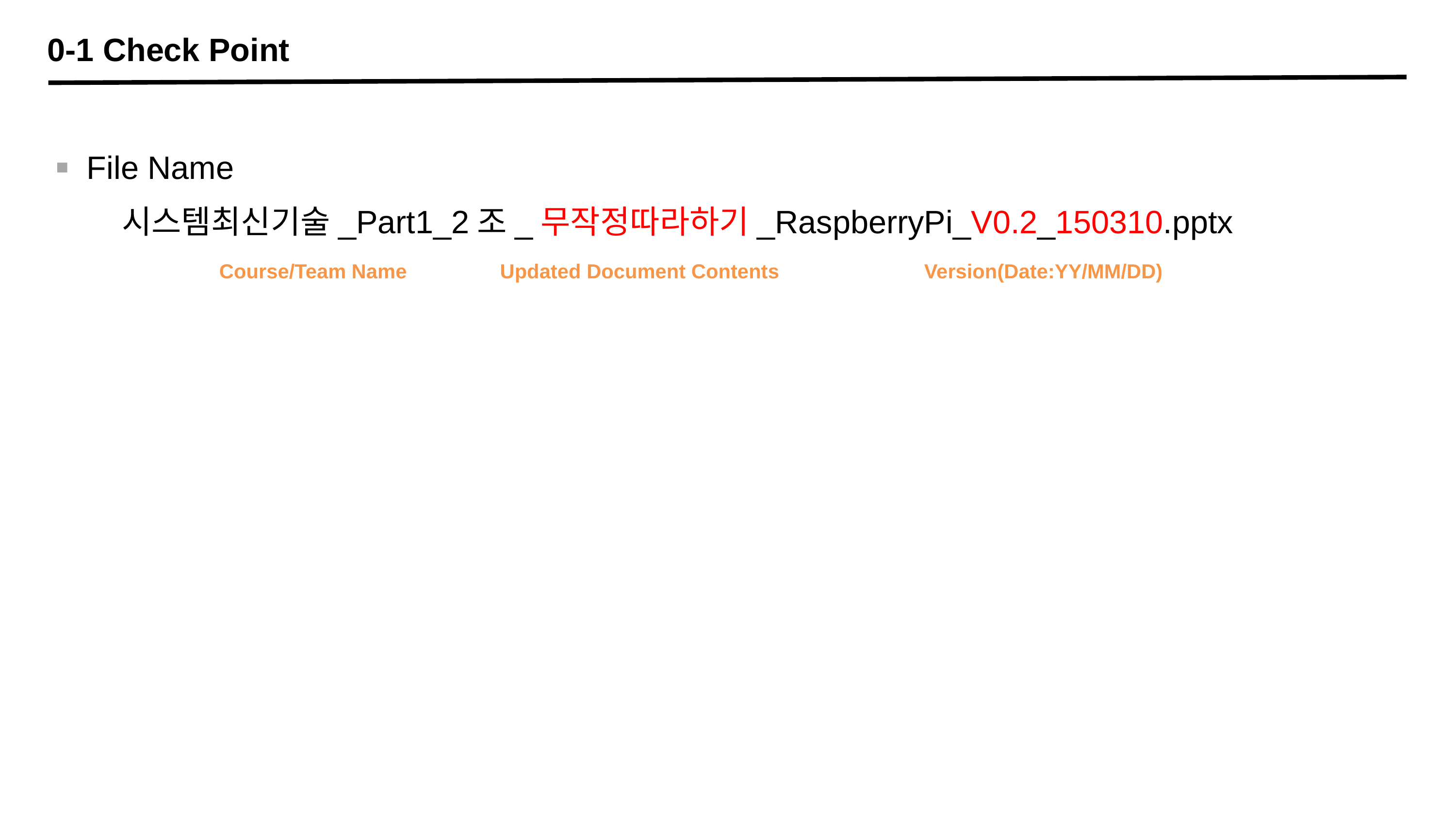

0-1 Check Point
File Name

시스템최신기술_Part1_2조_무작정따라하기_RaspberryPi_V0.2_150310.pptx
Course/Team Name
Updated Document Contents
Version(Date:YY/MM/DD)